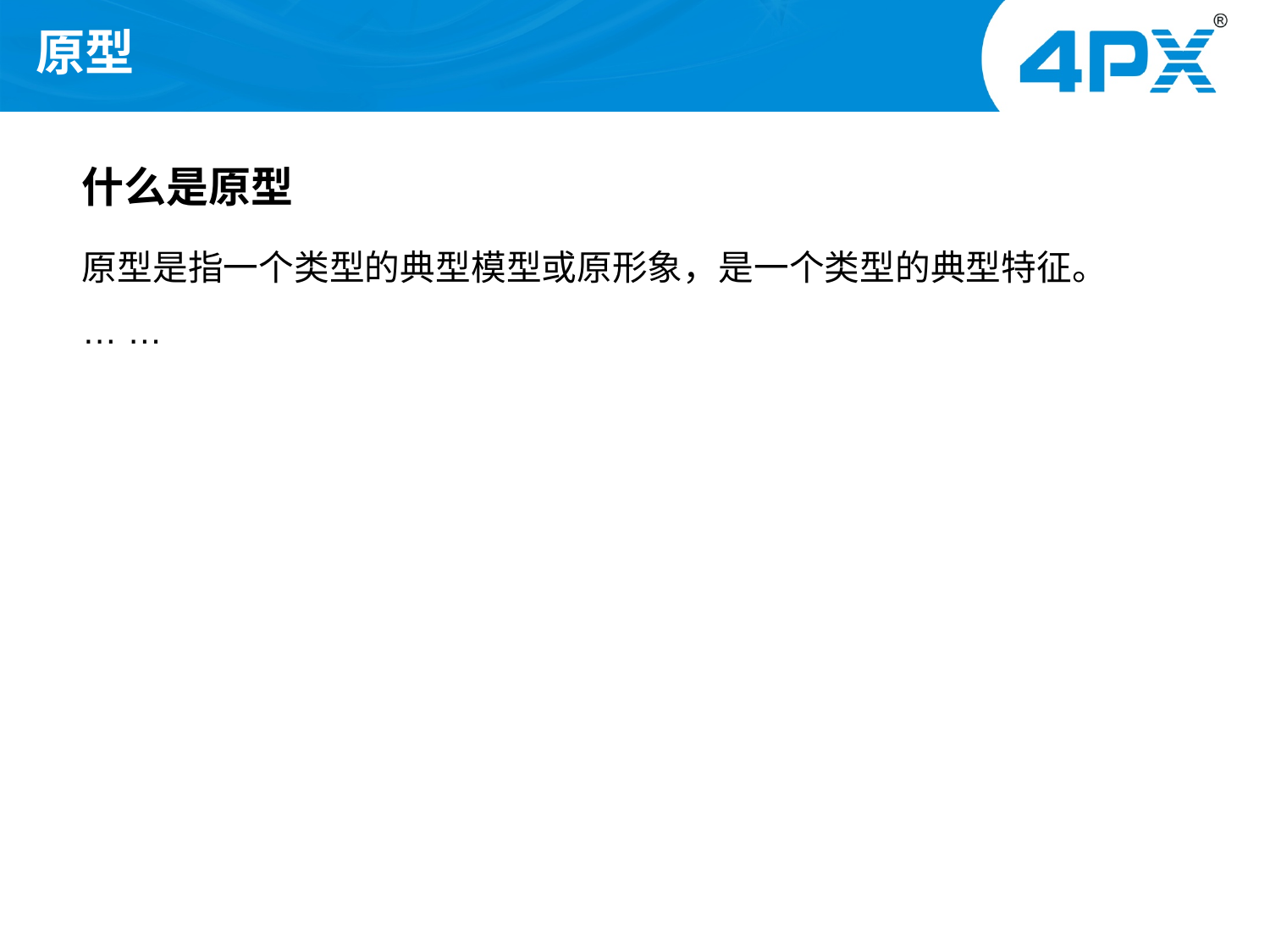

# 原型
什么是原型
原型是指一个类型的典型模型或原形象，是一个类型的典型特征。
… …